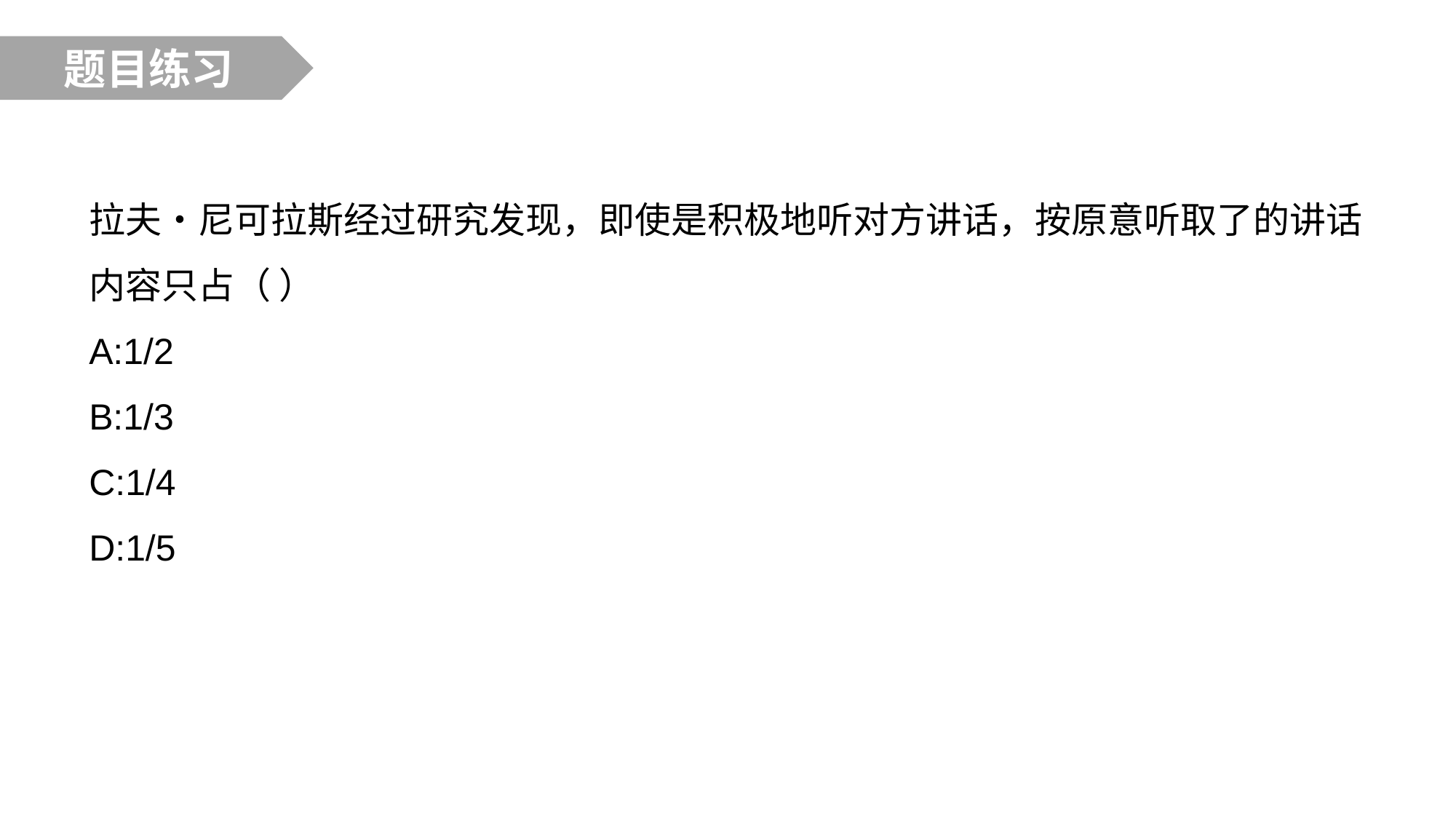

题目练习
拉夫•尼可拉斯经过研究发现，即使是积极地听对方讲话，按原意听取了的讲话内容只占（ ）
A:1/2
B:1/3
C:1/4
D:1/5